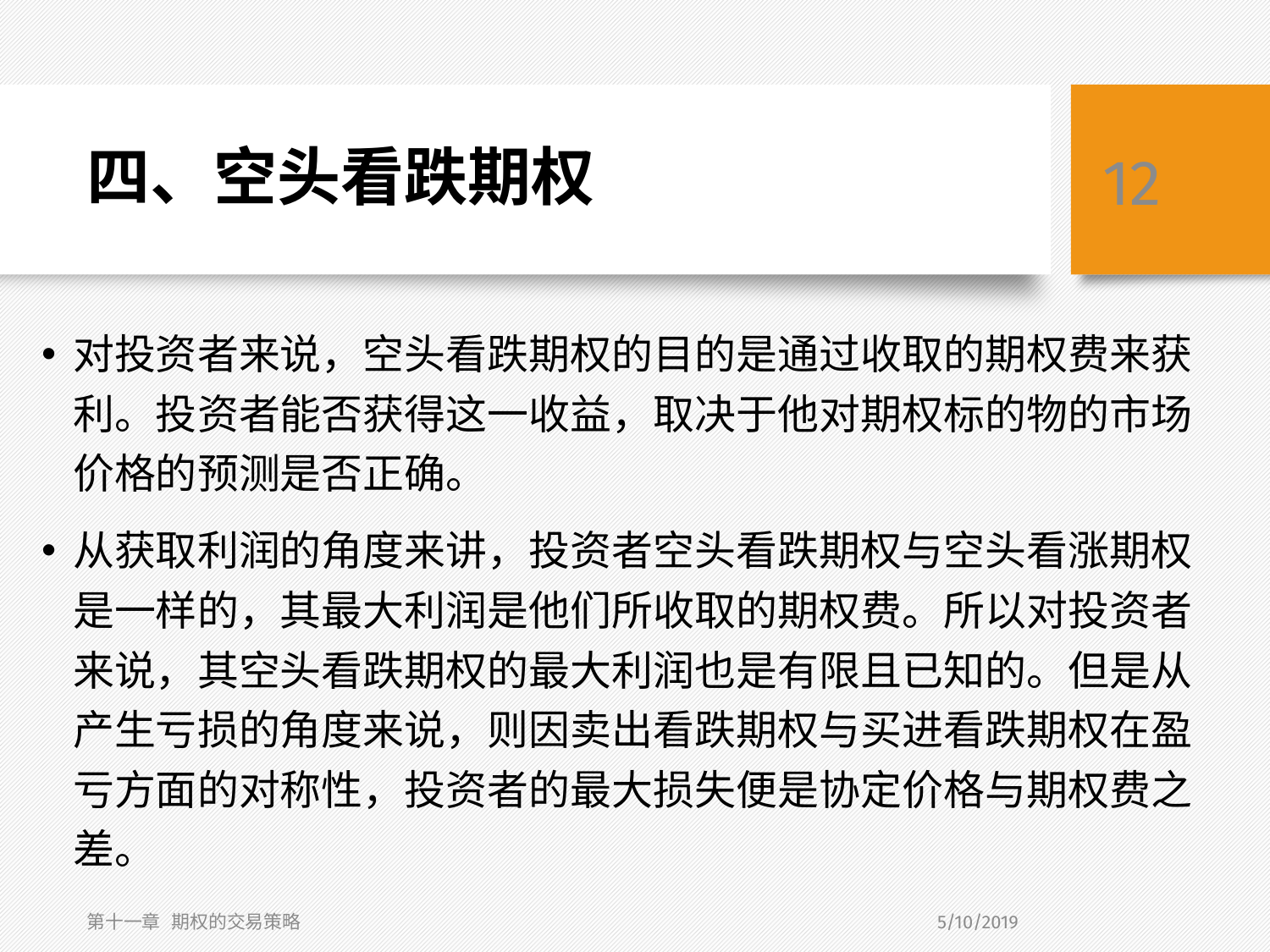

# 四、空头看跌期权
12
对投资者来说，空头看跌期权的目的是通过收取的期权费来获利。投资者能否获得这一收益，取决于他对期权标的物的市场价格的预测是否正确。
从获取利润的角度来讲，投资者空头看跌期权与空头看涨期权是一样的，其最大利润是他们所收取的期权费。所以对投资者来说，其空头看跌期权的最大利润也是有限且已知的。但是从产生亏损的角度来说，则因卖出看跌期权与买进看跌期权在盈亏方面的对称性，投资者的最大损失便是协定价格与期权费之差。
5/10/2019
第十一章  期权的交易策略